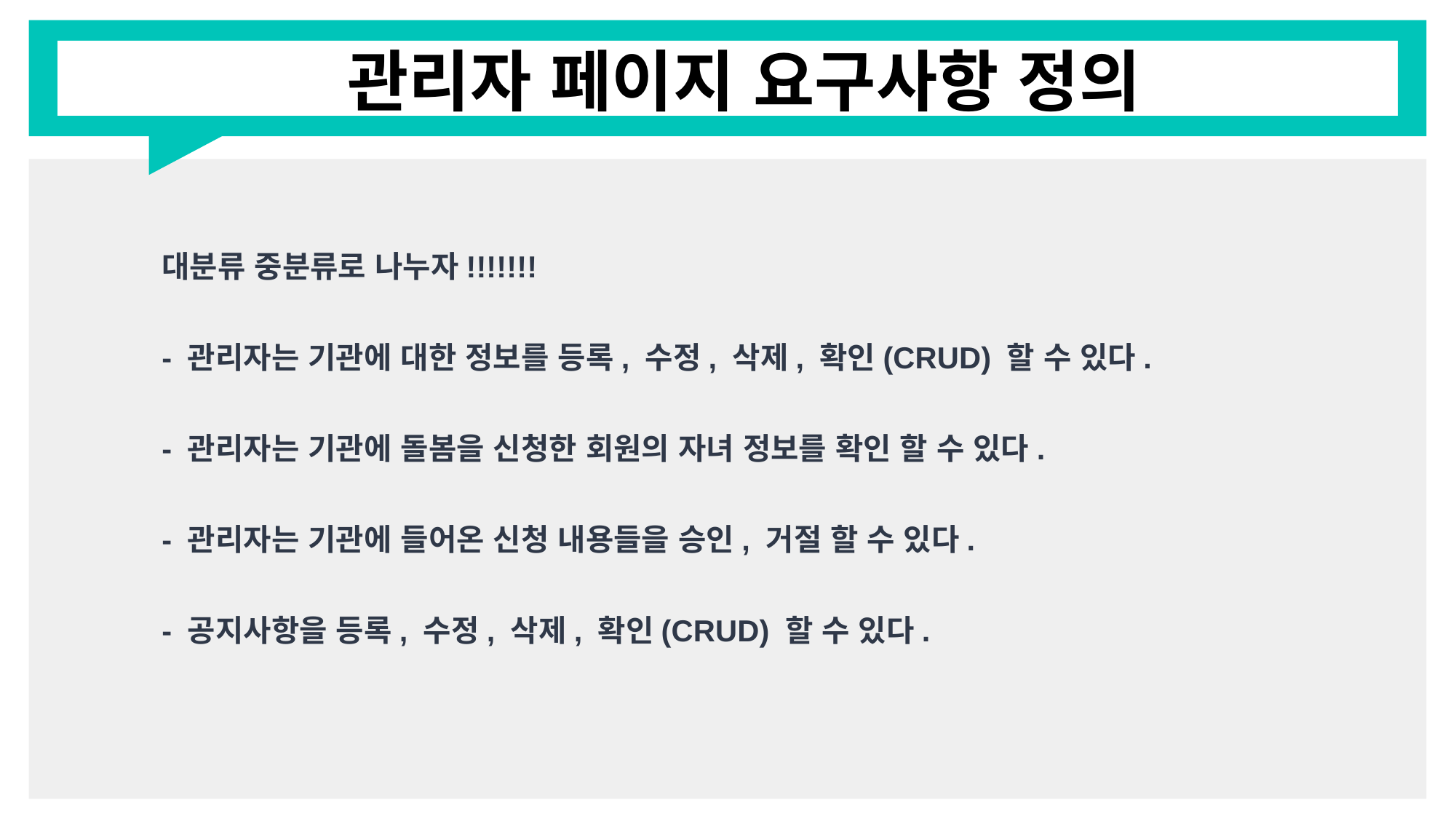

# 관리자 페이지 요구사항 정의
대분류 중분류로 나누자!!!!!!!

- 관리자는 기관에 대한 정보를 등록, 수정, 삭제, 확인(CRUD) 할 수 있다.

- 관리자는 기관에 돌봄을 신청한 회원의 자녀 정보를 확인 할 수 있다.

- 관리자는 기관에 들어온 신청 내용들을 승인, 거절 할 수 있다.

- 공지사항을 등록, 수정, 삭제, 확인(CRUD) 할 수 있다.